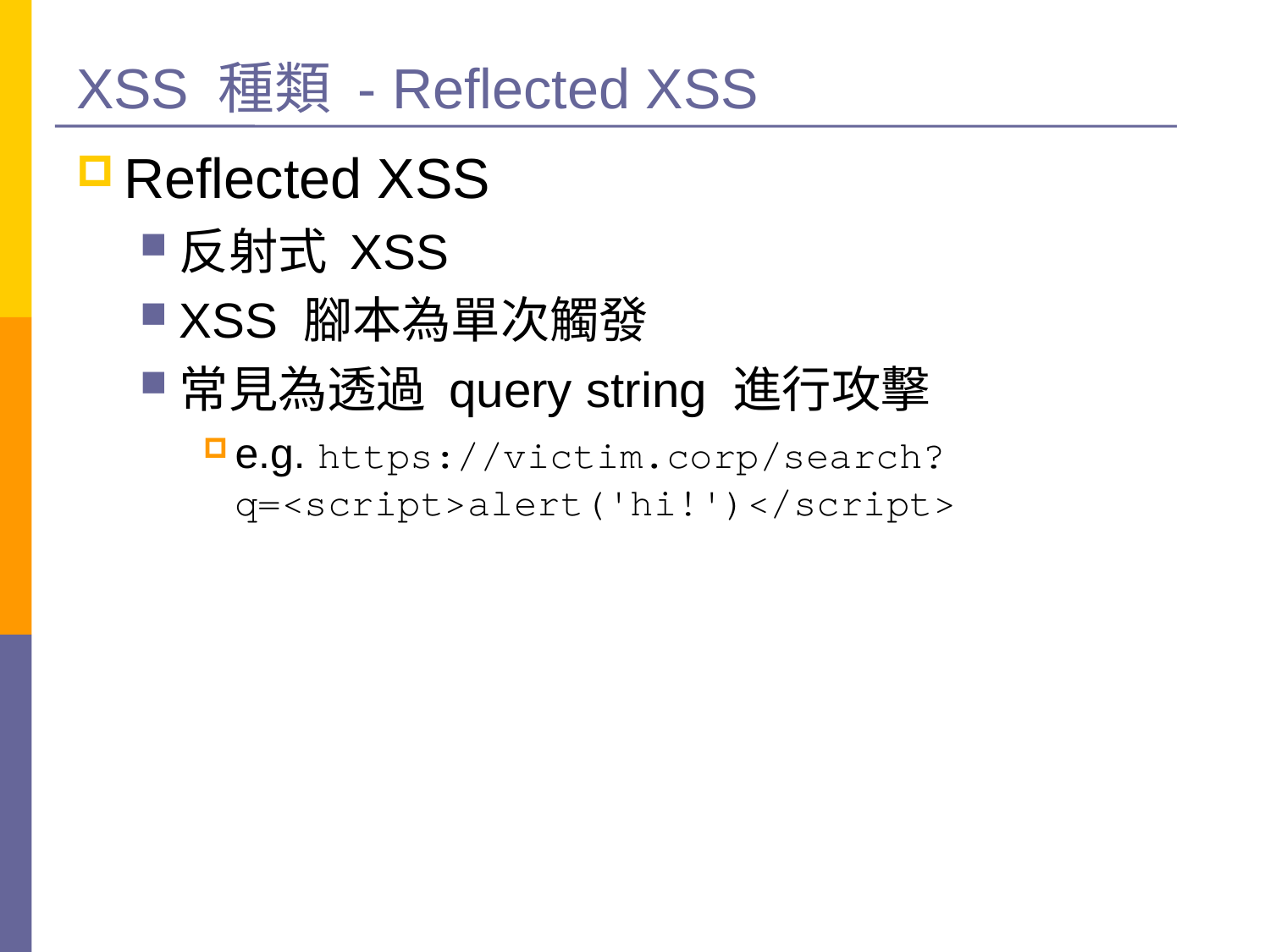

# XSS 種類 - Reflected XSS
Reflected XSS
反射式 XSS
XSS 腳本為單次觸發
常見為透過 query string 進行攻擊
e.g. https://victim.corp/search?q=<script>alert('hi!')</script>